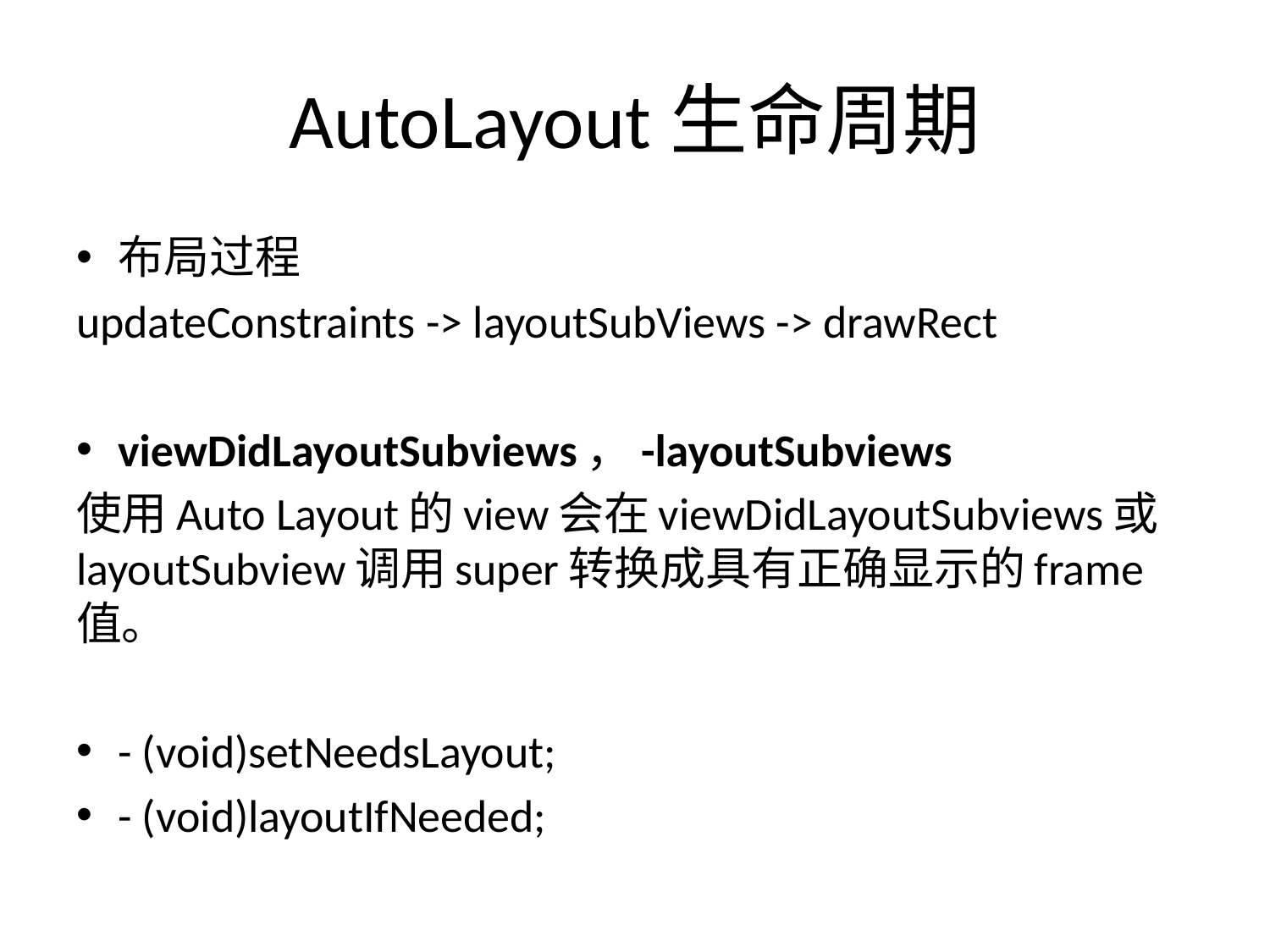

# AutoLayout生命周期
布局过程
updateConstraints -> layoutSubViews -> drawRect

viewDidLayoutSubviews，-layoutSubviews
使用Auto Layout的view会在viewDidLayoutSubviews或layoutSubview调用super转换成具有正确显示的frame值。

- (void)setNeedsLayout;
- (void)layoutIfNeeded;